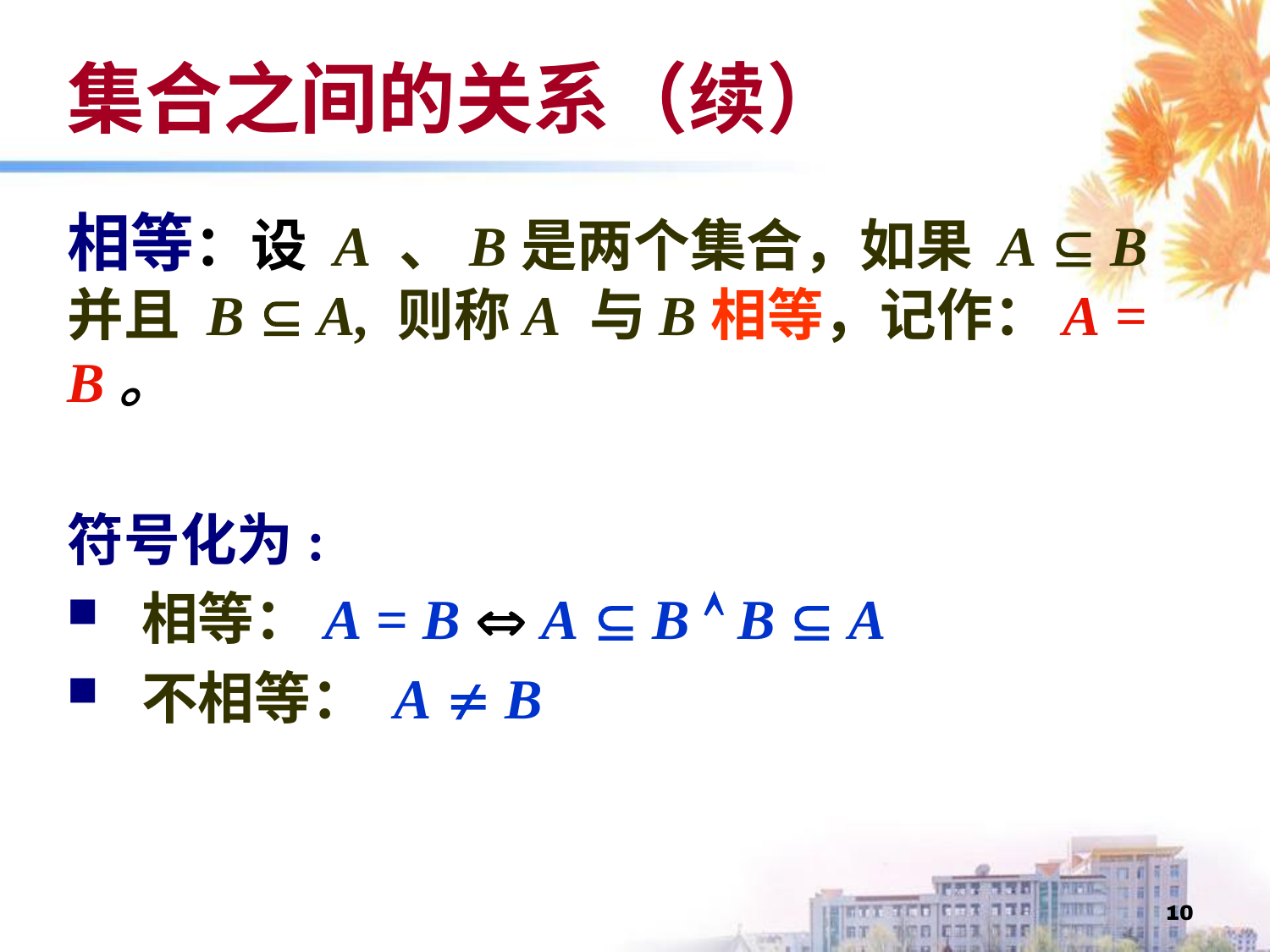

# 集合之间的关系（续）
相等：设 A 、B是两个集合，如果 A ⊆ B并且 B ⊆ A, 则称A 与B相等，记作：A = B。

符号化为:
 相等：A = B ⇔ A ⊆ B ∧ B ⊆ A
 不相等： A ≠ B
10